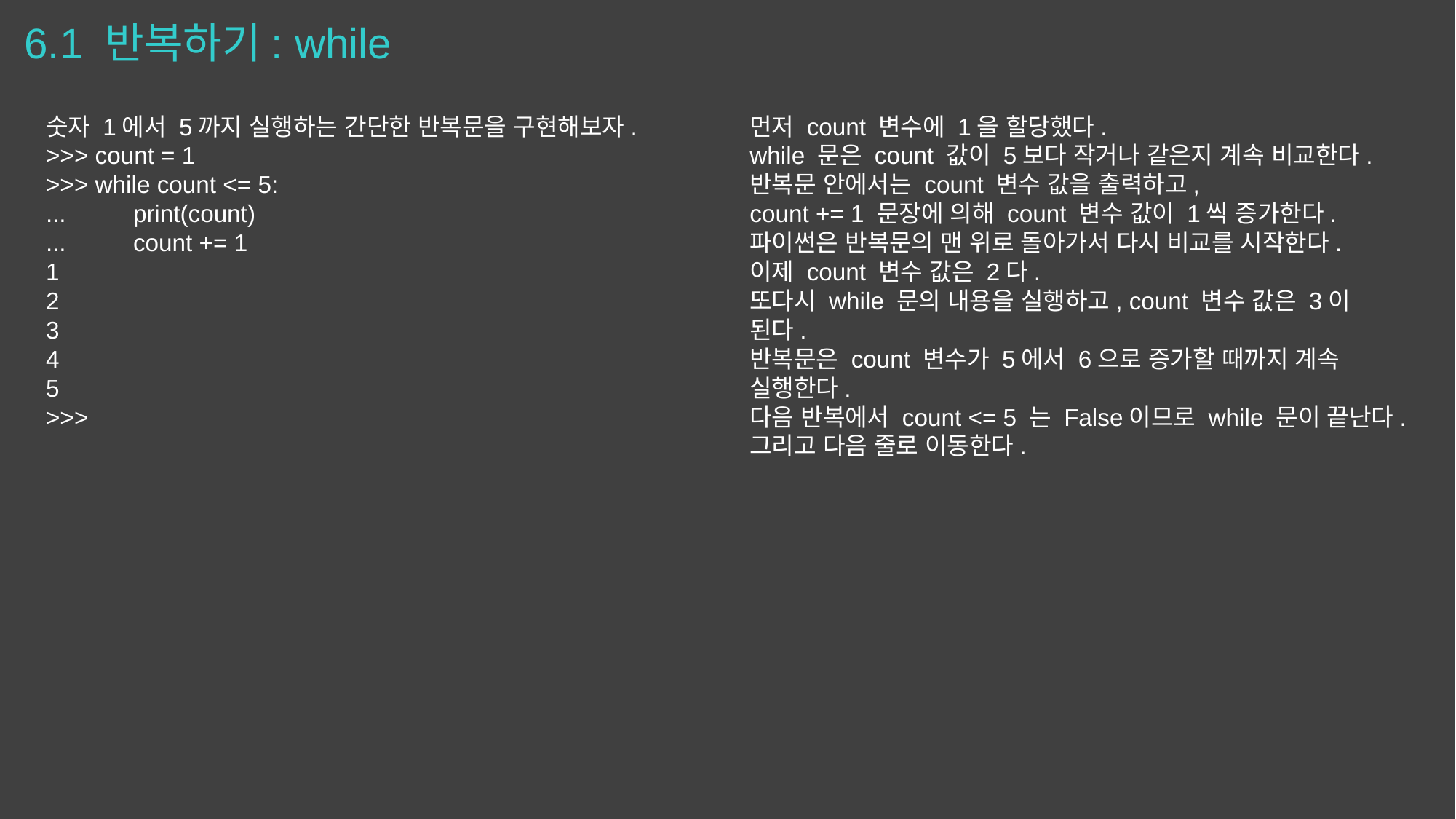

# 6.1 반복하기: while
숫자 1에서 5까지 실행하는 간단한 반복문을 구현해보자.
>>> count = 1
>>> while count <= 5:
...          print(count)
...          count += 1
1
2
3
4
5
>>>
먼저 count 변수에 1을 할당했다.
while 문은 count 값이 5보다 작거나 같은지 계속 비교한다.
반복문 안에서는 count 변수 값을 출력하고,
count += 1 문장에 의해 count 변수 값이 1씩 증가한다.
파이썬은 반복문의 맨 위로 돌아가서 다시 비교를 시작한다.
이제 count 변수 값은 2다.
또다시 while 문의 내용을 실행하고, count 변수 값은 3이 된다.
반복문은 count 변수가 5에서 6으로 증가할 때까지 계속 실행한다.
다음 반복에서 count <= 5 는 False이므로 while 문이 끝난다.
그리고 다음 줄로 이동한다.